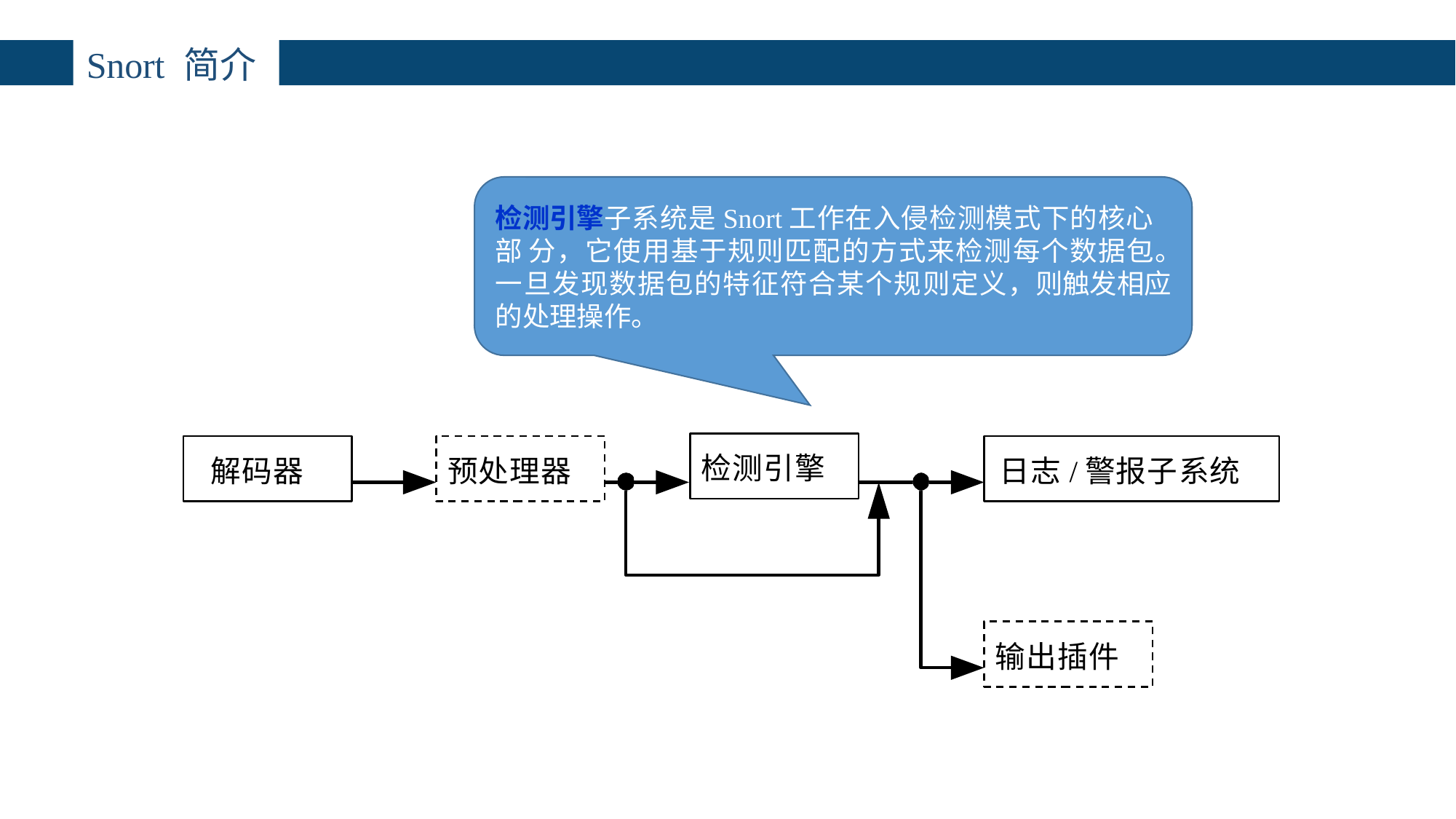

# Snort 简介
检测引擎子系统是Snort工作在入侵检测模式下的核心部 分，它使用基于规则匹配的方式来检测每个数据包。一旦发现数据包的特征符合某个规则定义，则触发相应的处理操作。
检测引擎
解码器
预处理器
日志/警报子系统

输出插件